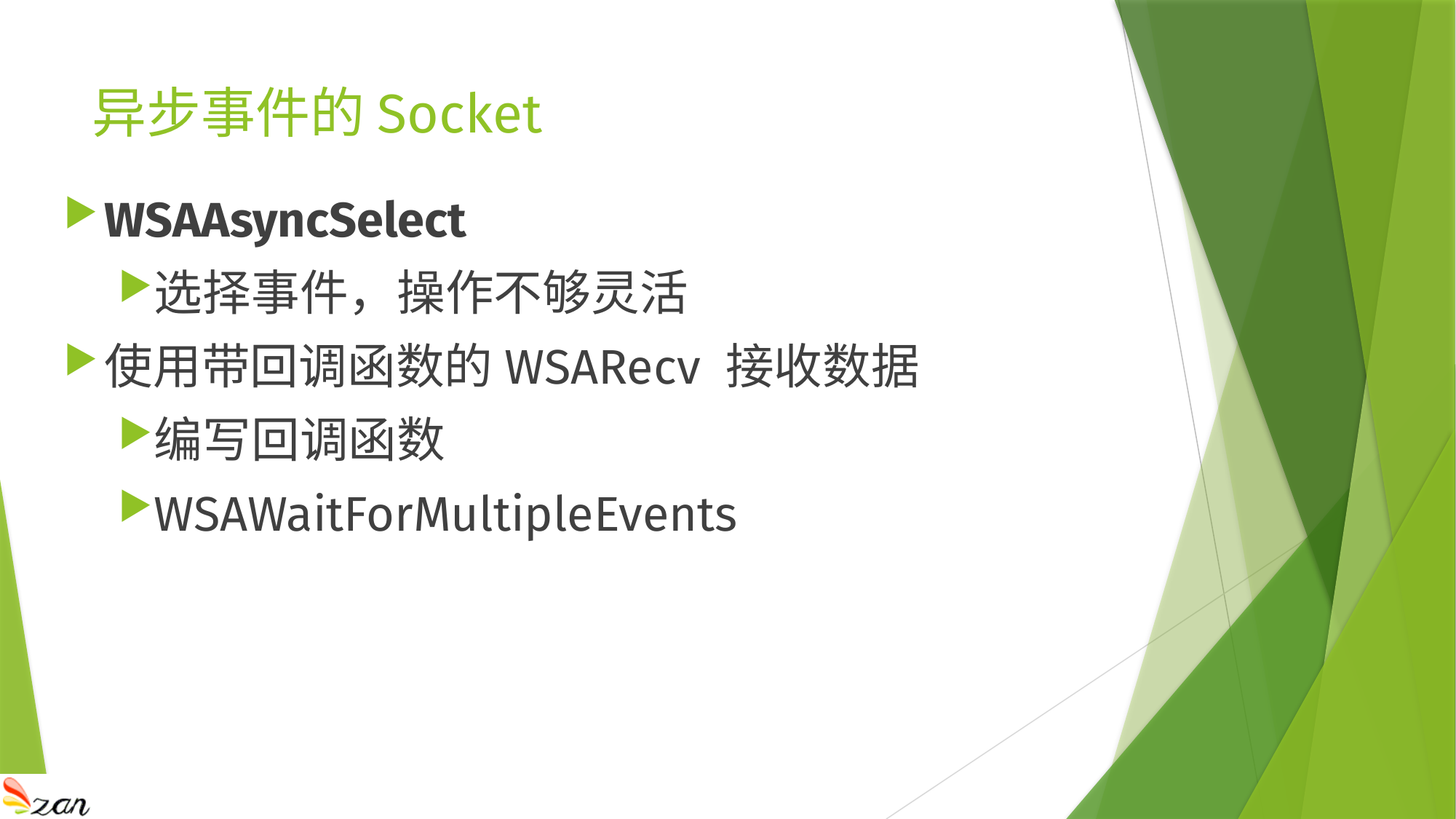

# 异步事件的Socket
WSAAsyncSelect
选择事件，操作不够灵活
使用带回调函数的WSARecv 接收数据
编写回调函数
WSAWaitForMultipleEvents